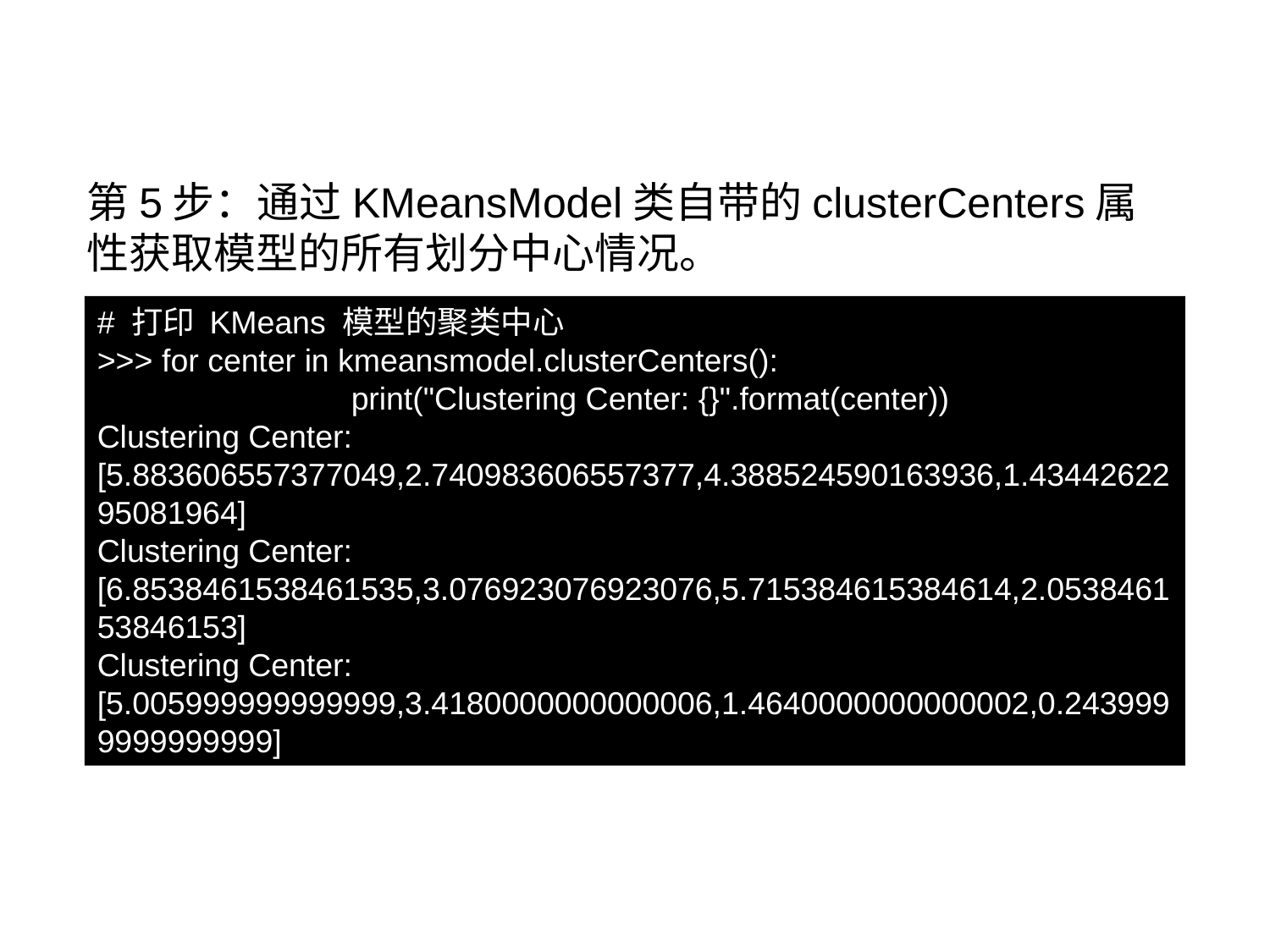

9.8.1 K-Means 聚类算法
第5步：通过KMeansModel类自带的clusterCenters属性获取模型的所有划分中心情况。
# 打印 KMeans 模型的聚类中心
>>> for center in kmeansmodel.clusterCenters():
   		print("Clustering Center: {}".format(center))
Clustering Center:[5.883606557377049,2.740983606557377,4.388524590163936,1.4344262295081964]
Clustering Center:[6.8538461538461535,3.076923076923076,5.715384615384614,2.053846153846153]
Clustering Center:[5.005999999999999,3.4180000000000006,1.4640000000000002,0.2439999999999999]